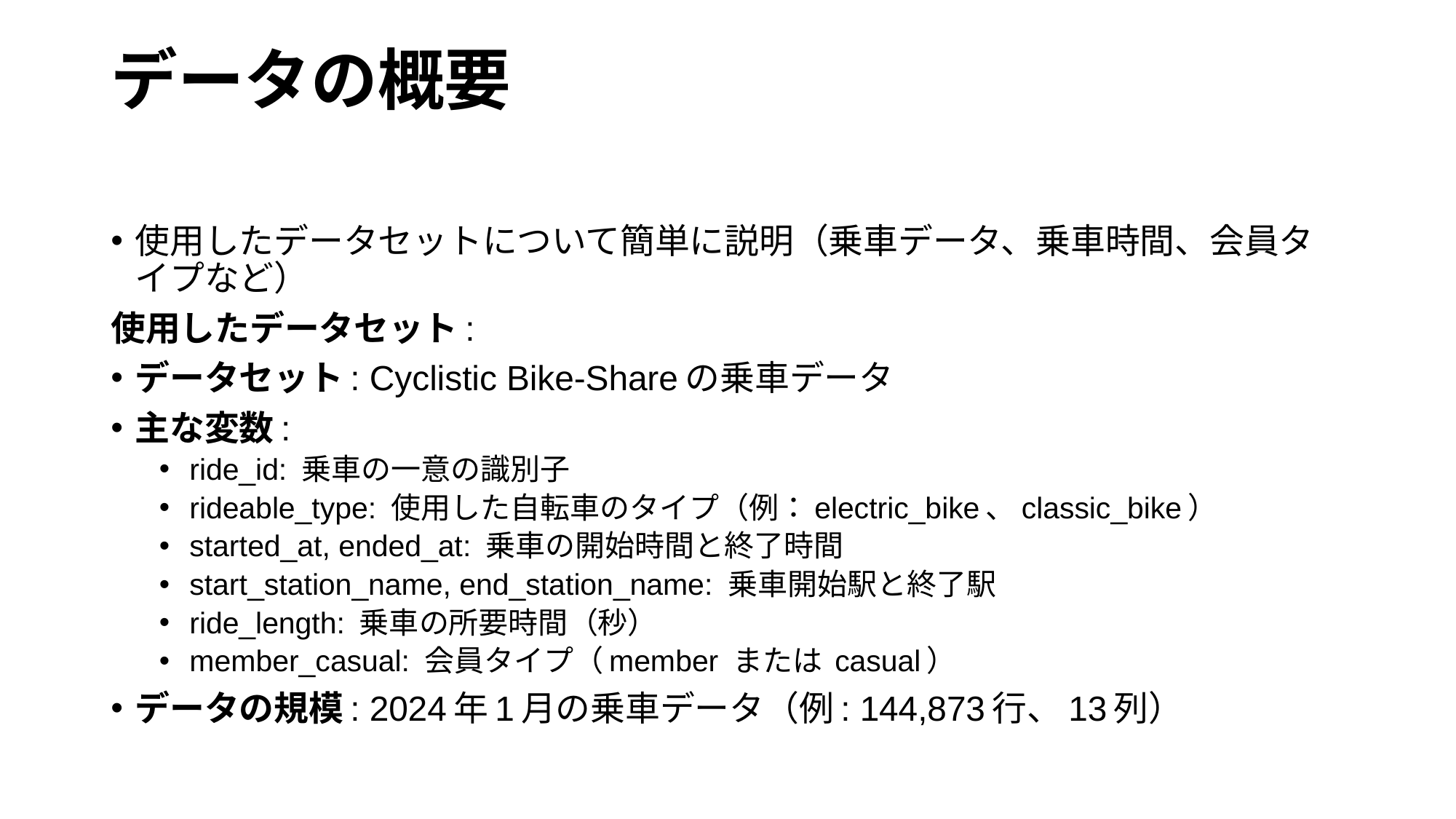

# データの概要
使用したデータセットについて簡単に説明（乗車データ、乗車時間、会員タイプなど）
使用したデータセット:
データセット: Cyclistic Bike-Shareの乗車データ
主な変数:
ride_id: 乗車の一意の識別子
rideable_type: 使用した自転車のタイプ（例：electric_bike、classic_bike）
started_at, ended_at: 乗車の開始時間と終了時間
start_station_name, end_station_name: 乗車開始駅と終了駅
ride_length: 乗車の所要時間（秒）
member_casual: 会員タイプ（member または casual）
データの規模: 2024年1月の乗車データ（例: 144,873行、13列）